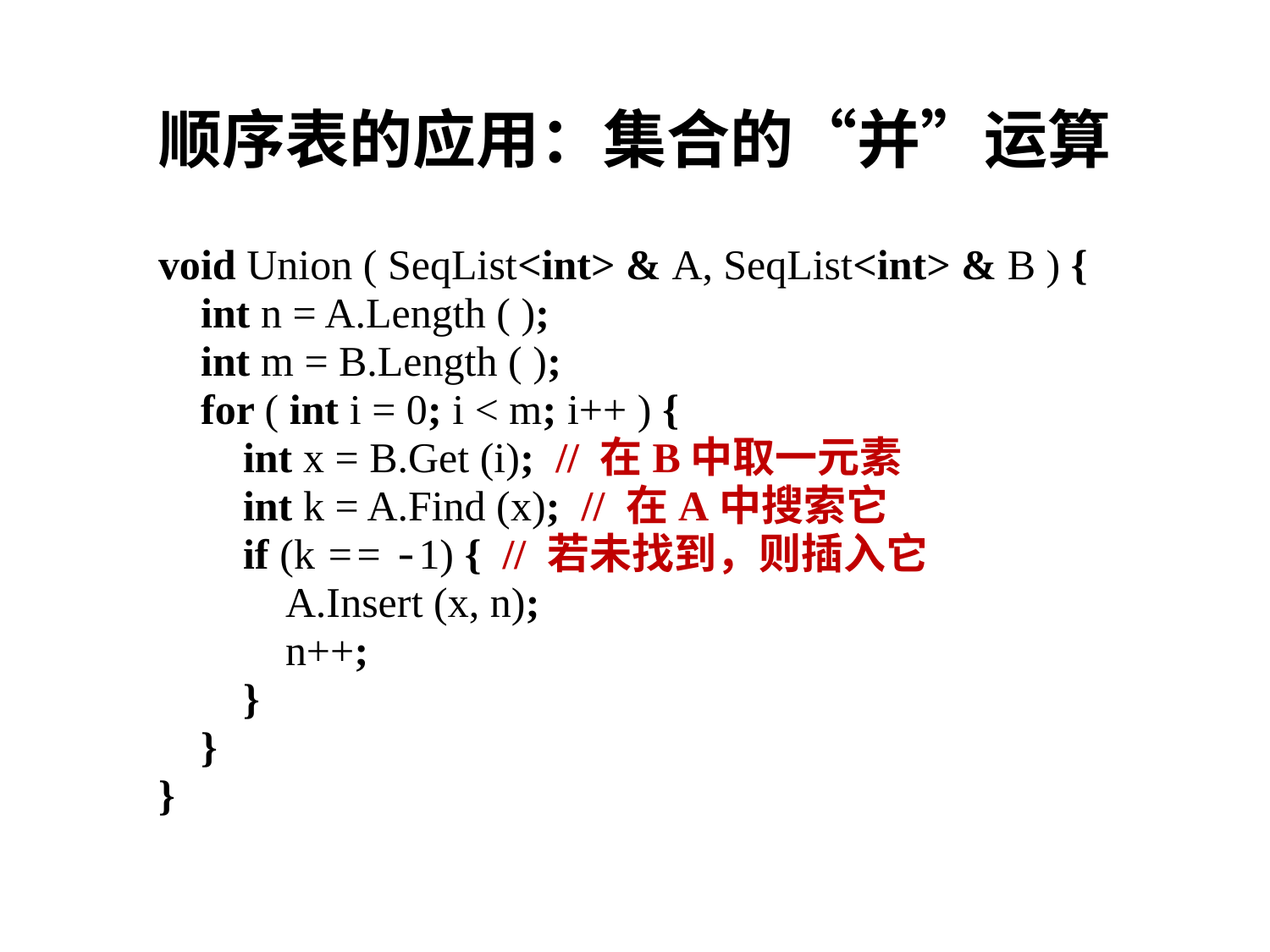

# 顺序表的应用：集合的“并”运算
void Union ( SeqList<int> & A, SeqList<int> & B ) {
    int n = A.Length ( );
    int m = B.Length ( );
    for ( int i = 0; i < m; i++ ) {
        int x = B.Get (i);  // 在B中取一元素
        int k = A.Find (x);  // 在A中搜索它
        if (k == -1) {  // 若未找到，则插入它
            A.Insert (x, n);
            n++;
        }
    }
}